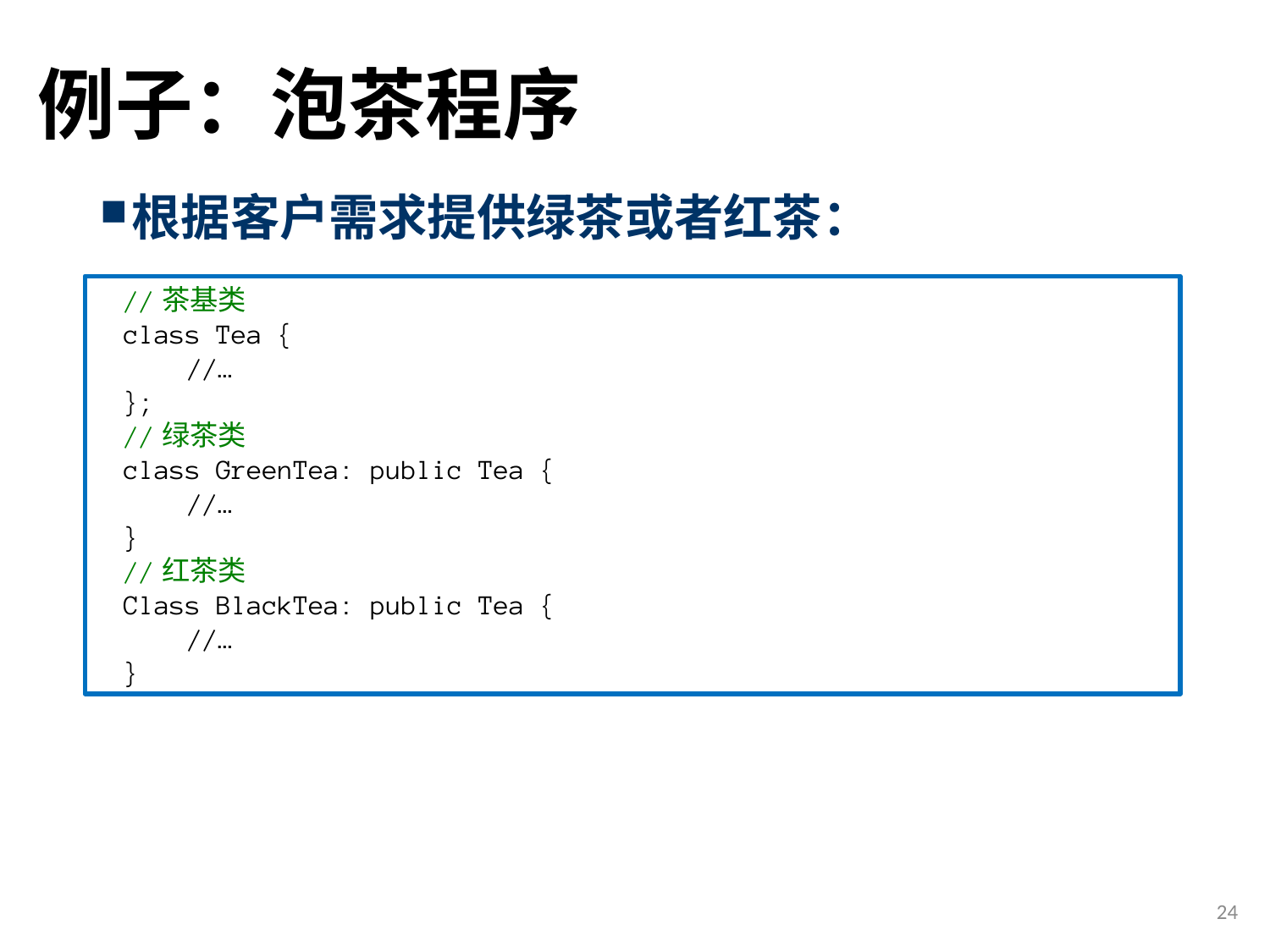

# 例子：泡茶程序
根据客户需求提供绿茶或者红茶：

//茶基类
class Tea {
//…
};
//绿茶类
class GreenTea: public Tea {
//…
}
//红茶类
Class BlackTea: public Tea {
//…
}
24